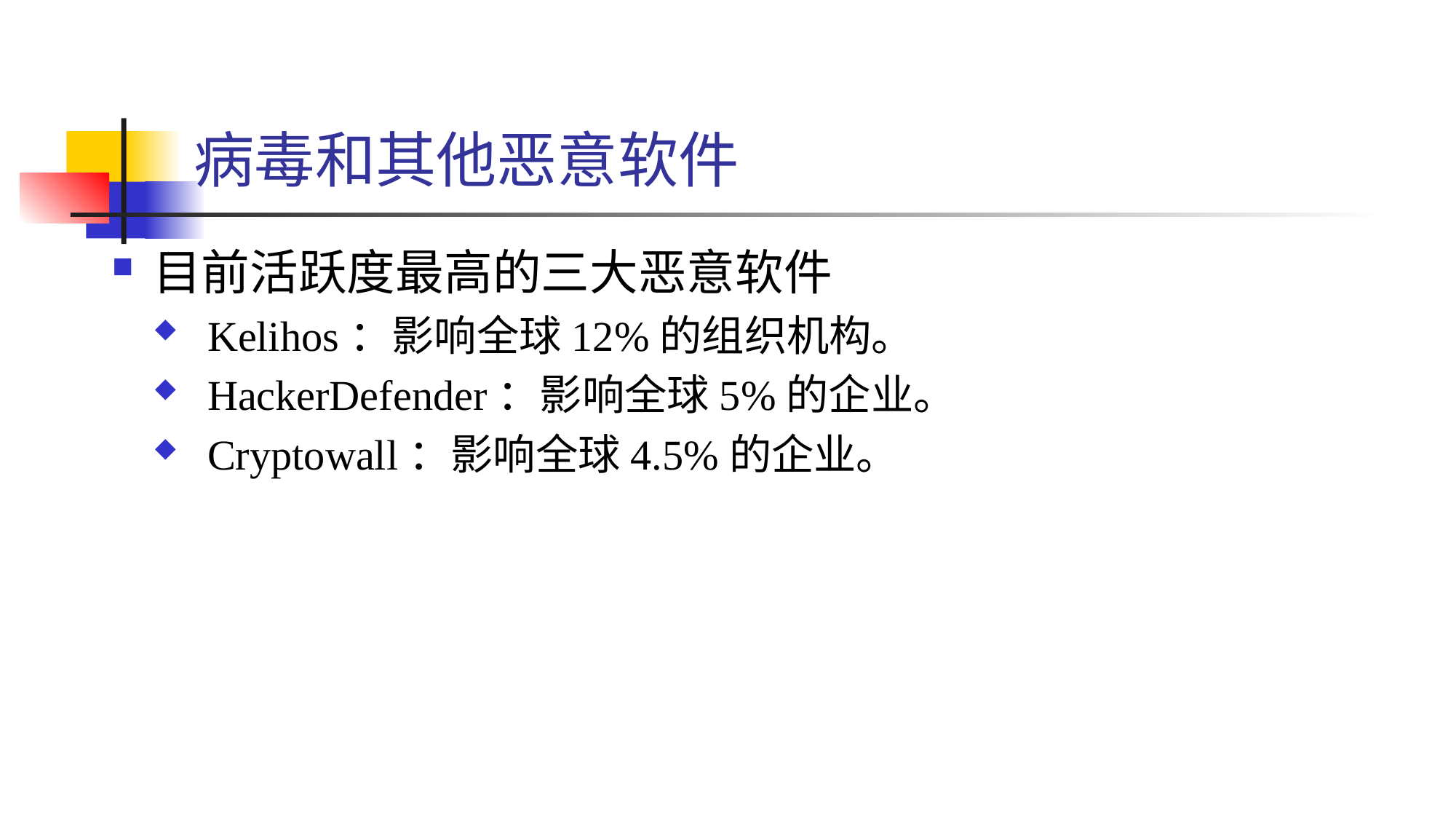

# 病毒和其他恶意软件
目前活跃度最高的三大恶意软件
Kelihos：影响全球12%的组织机构。
HackerDefender：影响全球5%的企业。
Cryptowall：影响全球4.5%的企业。